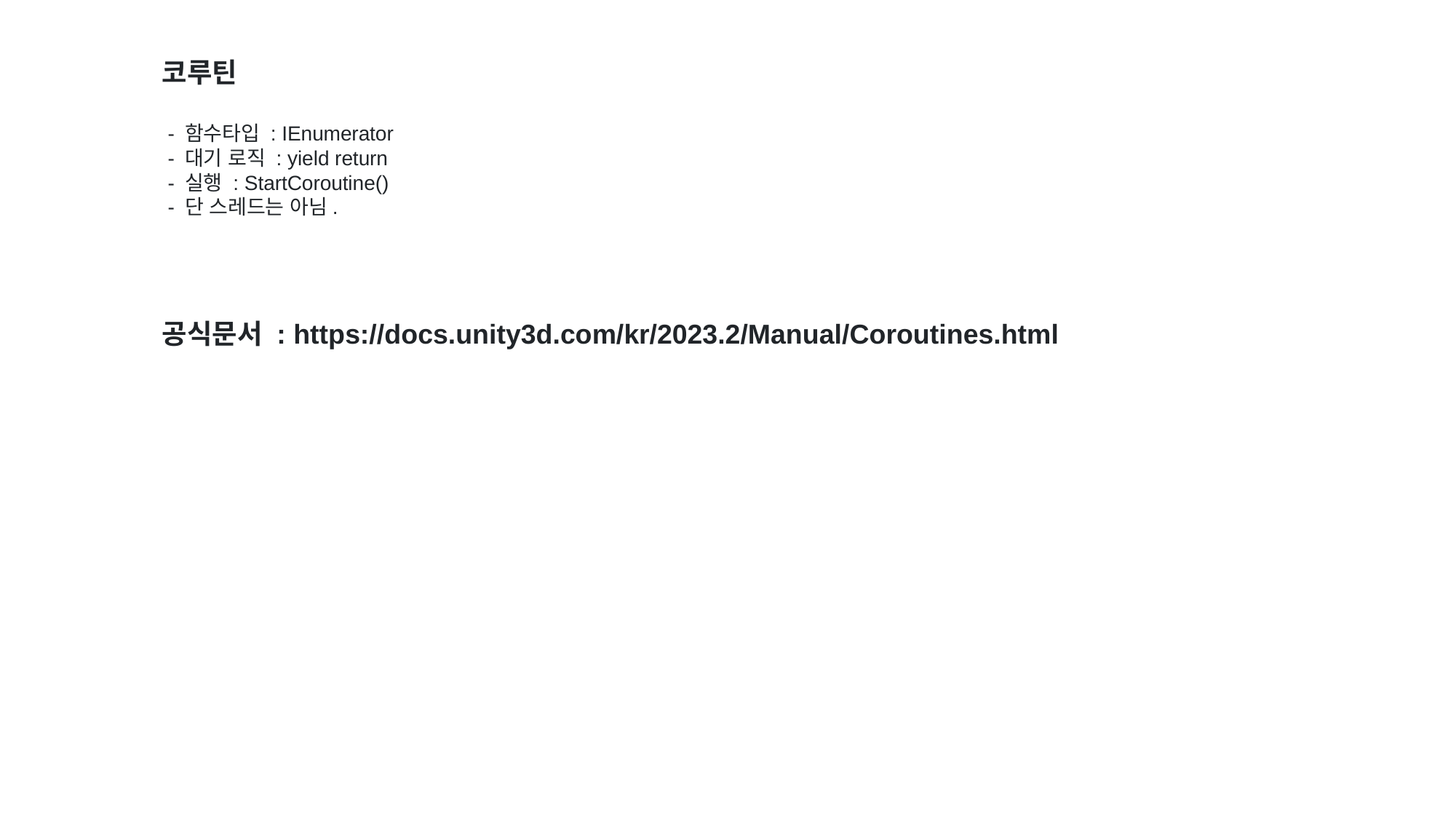

코루틴

 - 함수타입 : IEnumerator
 - 대기 로직 : yield return
 - 실행 : StartCoroutine()
 - 단 스레드는 아님.

공식문서 : https://docs.unity3d.com/kr/2023.2/Manual/Coroutines.html